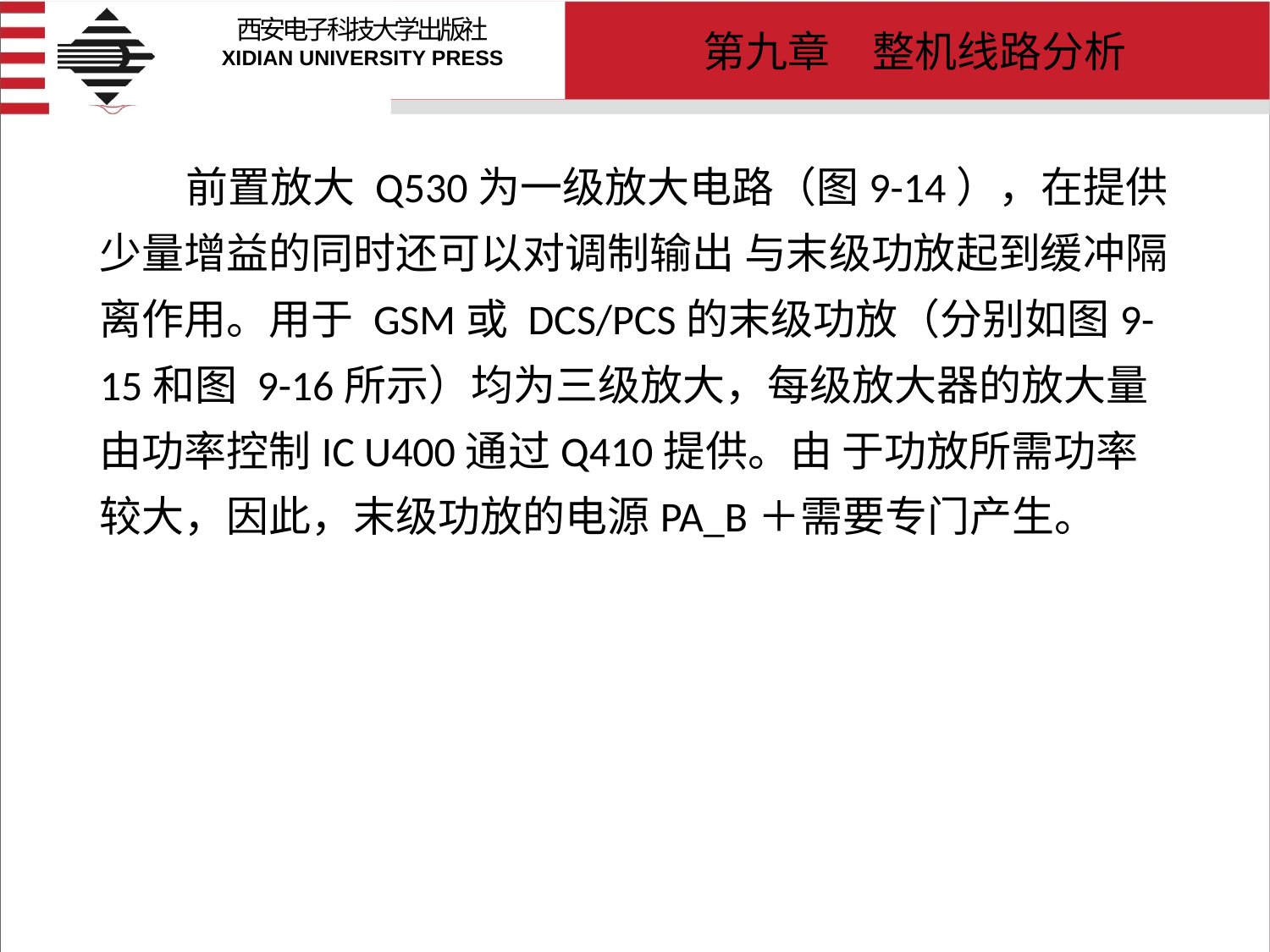

# 前置放大 Q530为一级放大电路（图9-14），在提供少量增益的同时还可以对调制输出 与末级功放起到缓冲隔离作用。用于 GSM或 DCS/PCS的末级功放（分别如图9-15和图 9-16所示）均为三级放大，每级放大器的放大量由功率控制IC U400通过Q410提供。由 于功放所需功率较大，因此，末级功放的电源PA_B＋需要专门产生。